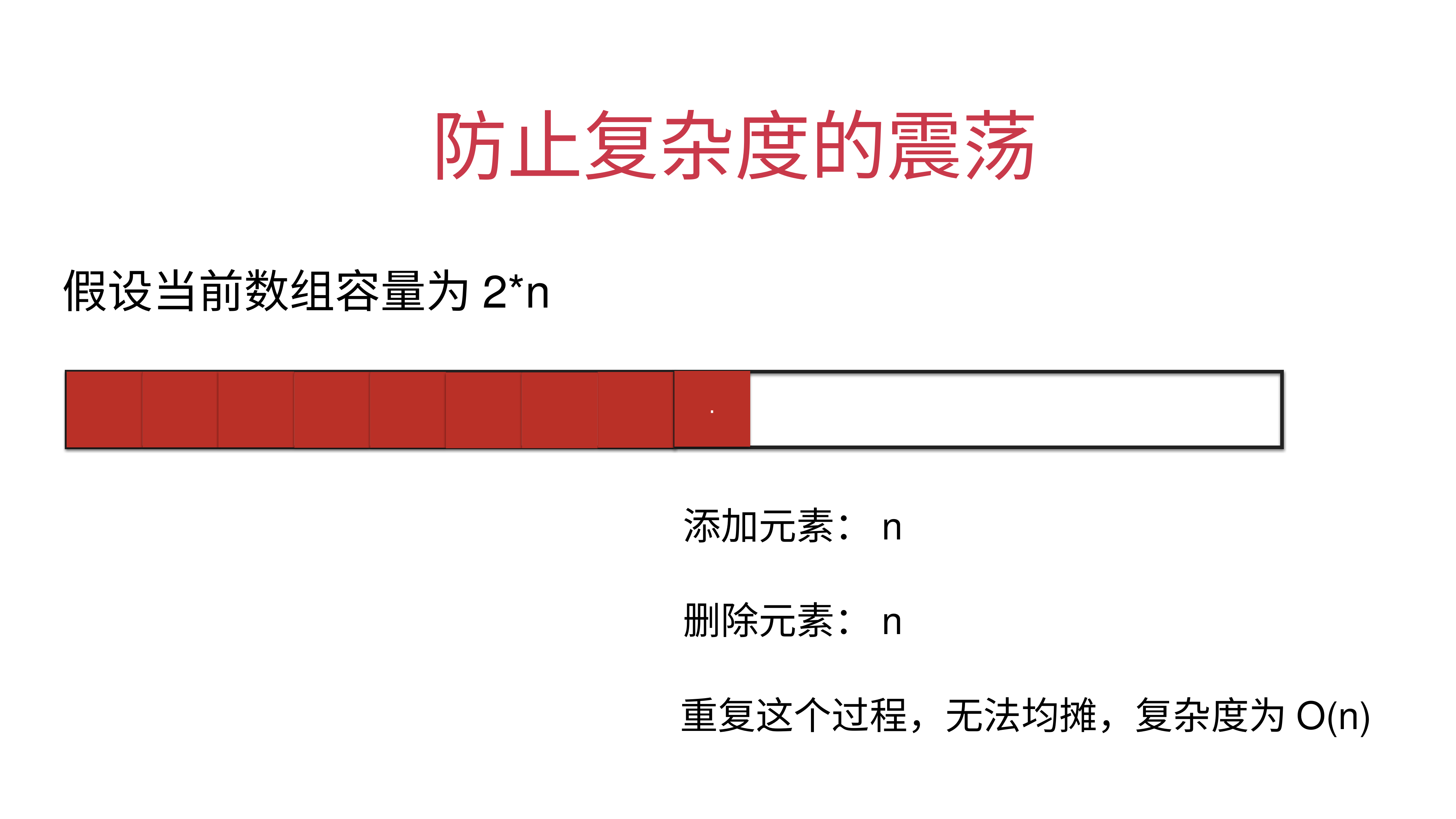

# 防止复杂度的震荡
假设当前数组容量为2*n
·

添加元素：n
删除元素：n
重复这个过程，无法均摊，复杂度为O(n)